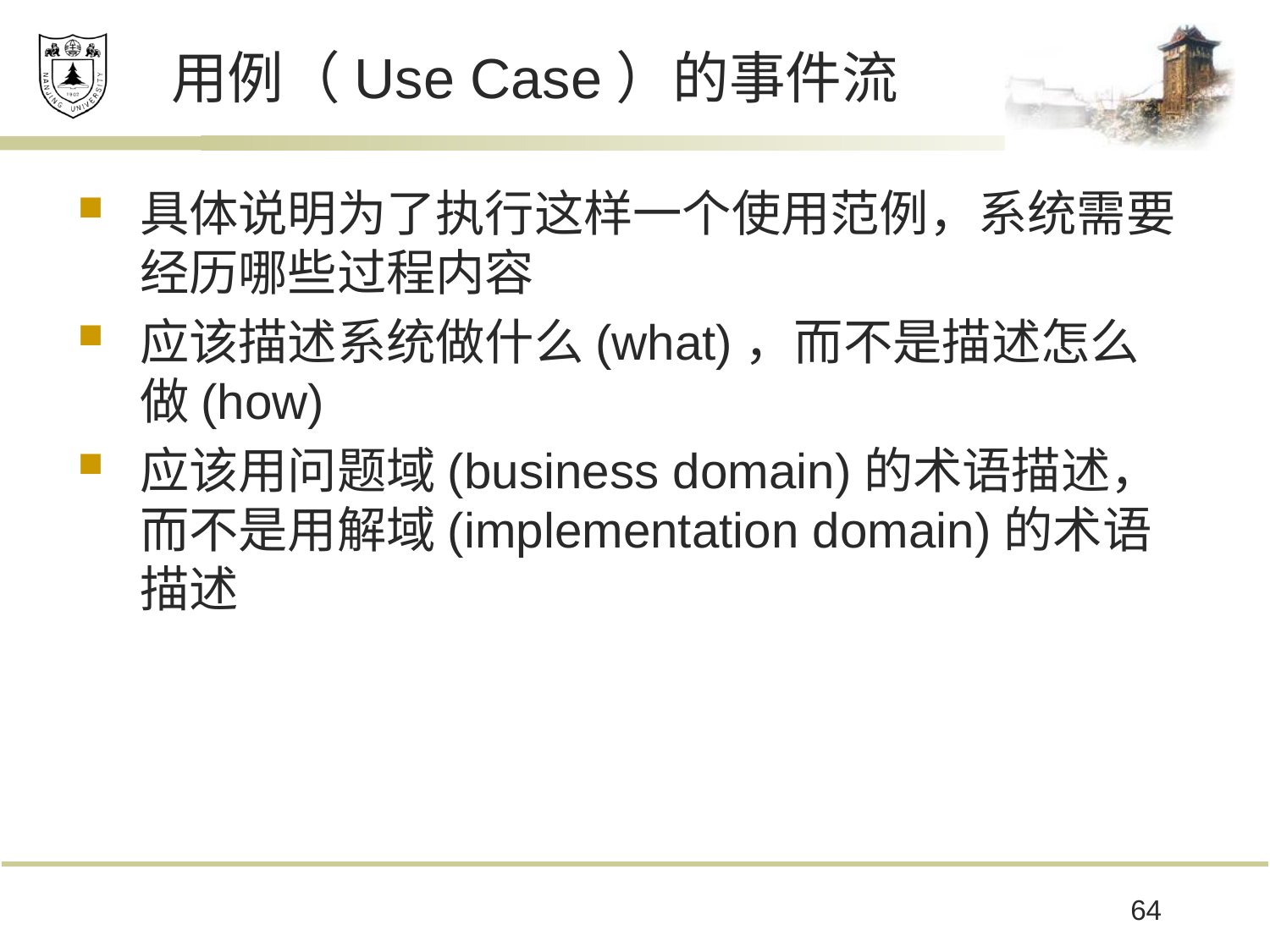

# 用例（Use Case）的事件流
具体说明为了执行这样一个使用范例，系统需要经历哪些过程内容
应该描述系统做什么(what)，而不是描述怎么做(how)
应该用问题域(business domain)的术语描述，而不是用解域(implementation domain)的术语描述

64